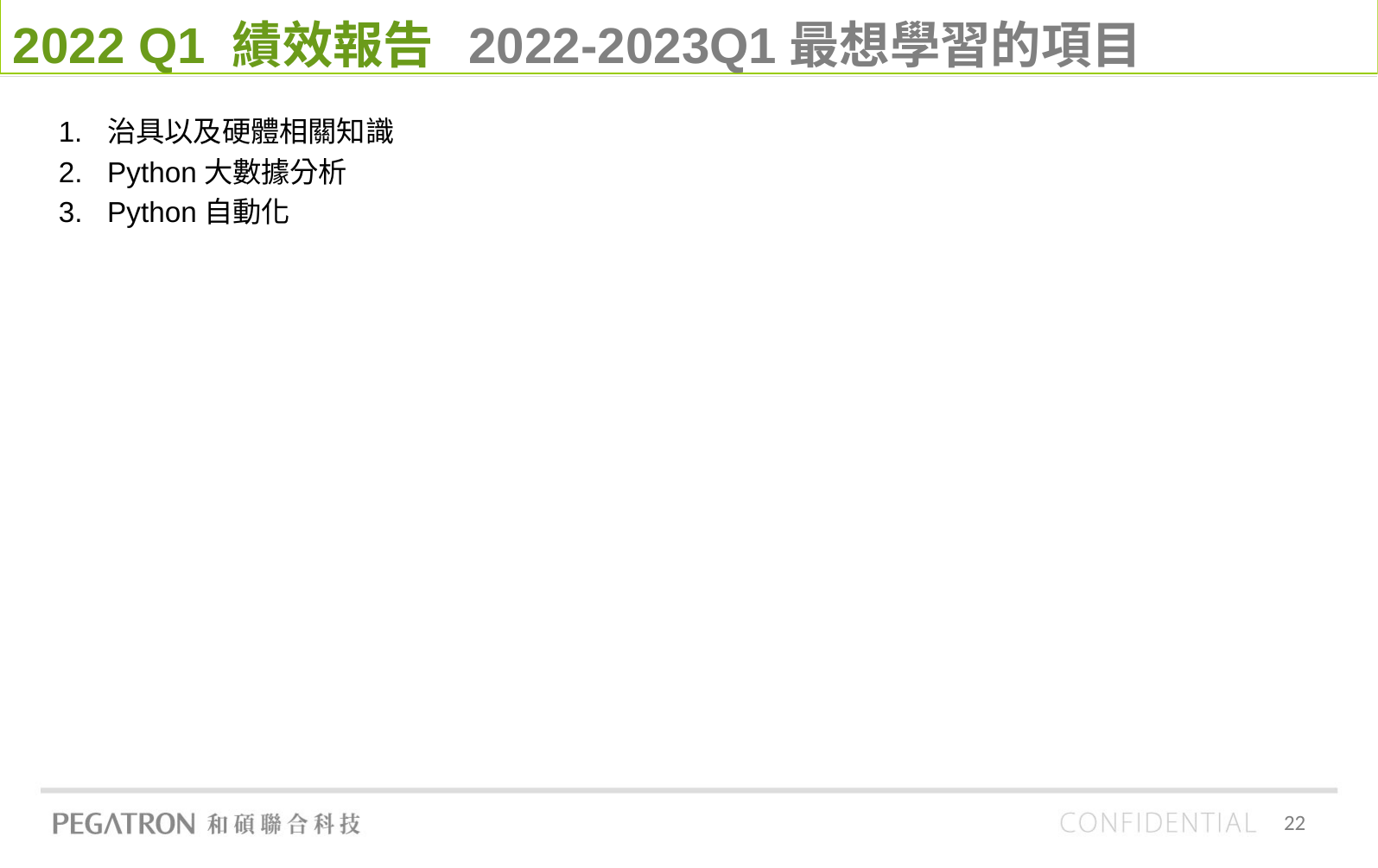

2022 Q1 績效報告  2022-2023Q1最想學習的項目

治具以及硬體相關知識
Python大數據分析
Python自動化
22